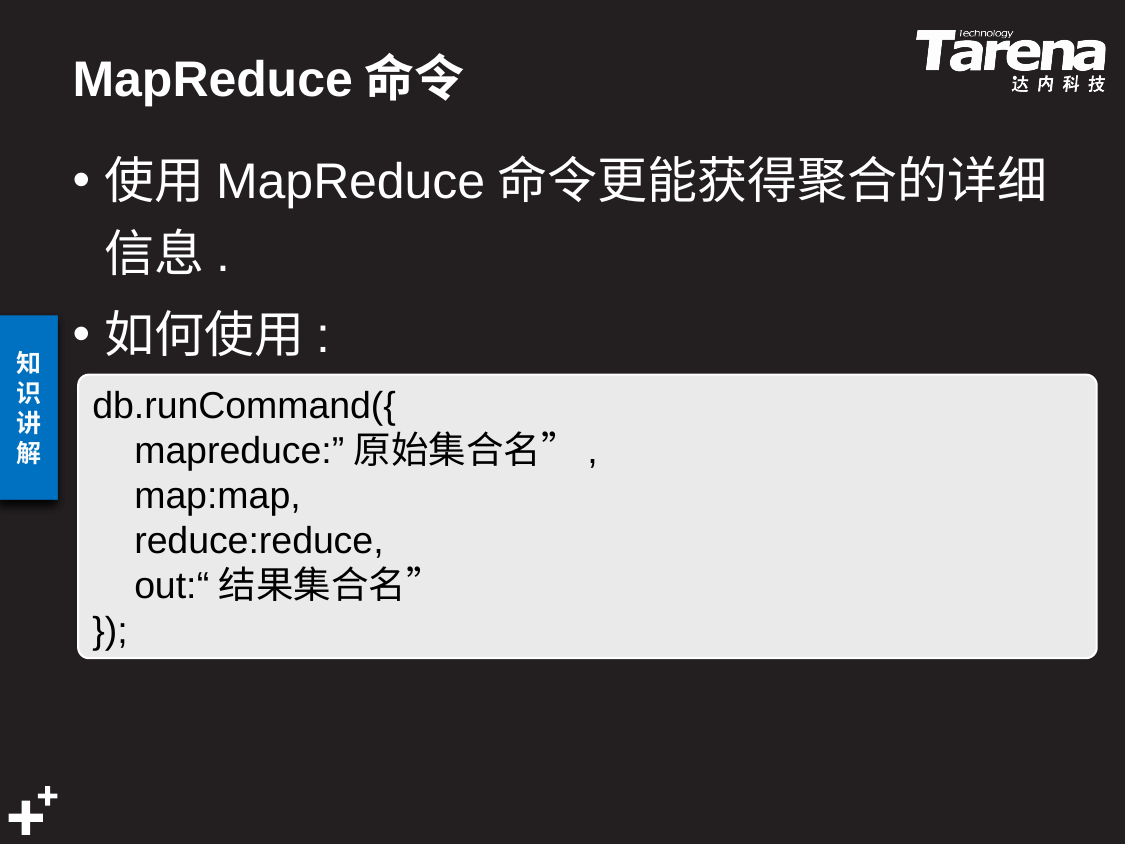

# MapReduce命令
使用MapReduce命令更能获得聚合的详细信息.
如何使用:
db.runCommand({
    mapreduce:”原始集合名”,
    map:map,
    reduce:reduce,
    out:“结果集合名”
});